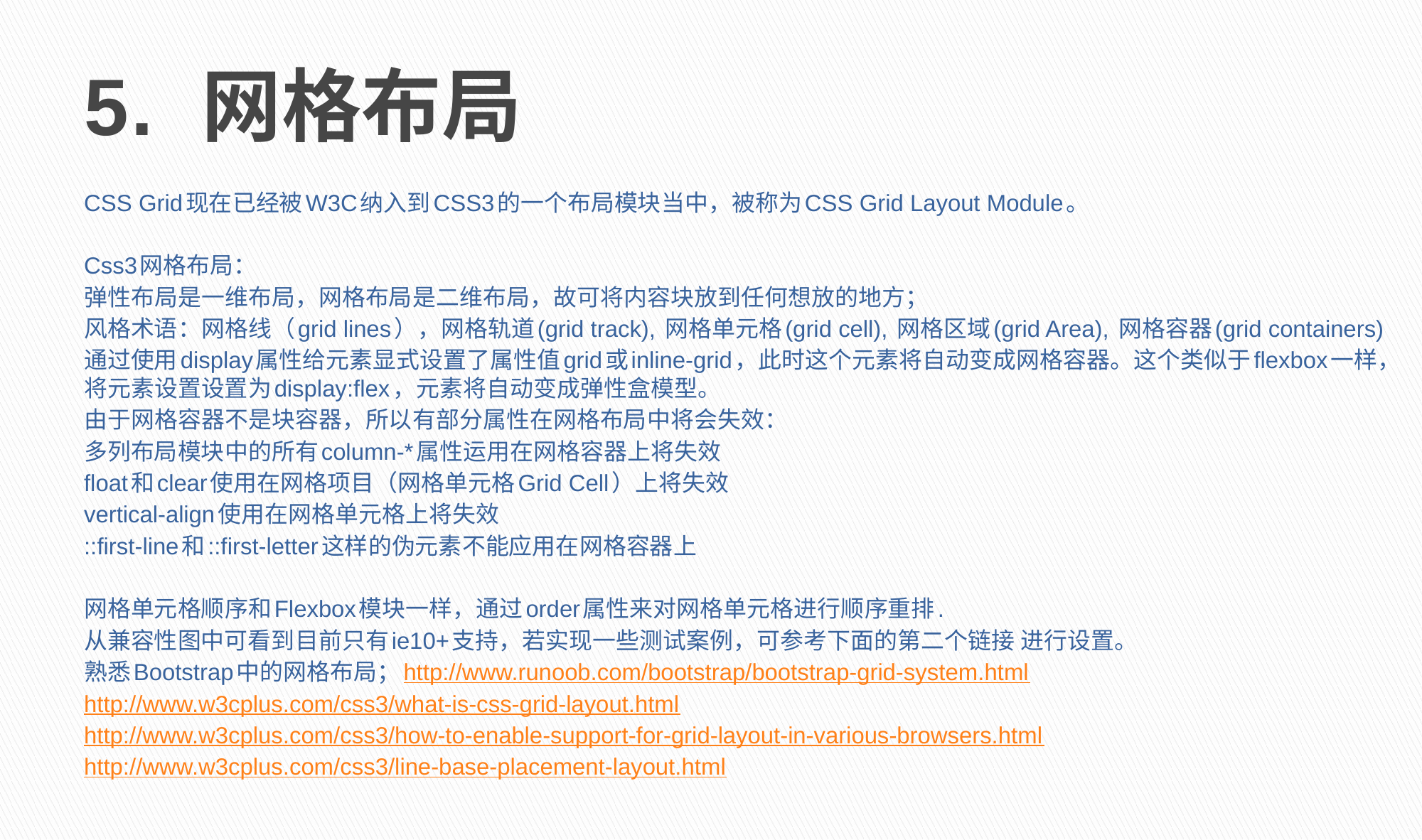

# 网格布局
CSS Grid现在已经被W3C纳入到CSS3的一个布局模块当中，被称为CSS Grid Layout Module。

Css3网格布局：
弹性布局是一维布局，网格布局是二维布局，故可将内容块放到任何想放的地方；
风格术语：网格线（grid lines），网格轨道(grid track), 网格单元格(grid cell), 网格区域(grid Area), 网格容器(grid containers)
通过使用display属性给元素显式设置了属性值grid或inline-grid，此时这个元素将自动变成网格容器。这个类似于flexbox一样，将元素设置设置为display:flex，元素将自动变成弹性盒模型。
由于网格容器不是块容器，所以有部分属性在网格布局中将会失效：
多列布局模块中的所有column-*属性运用在网格容器上将失效
float和clear使用在网格项目（网格单元格Grid Cell）上将失效
vertical-align使用在网格单元格上将失效
::first-line和::first-letter这样的伪元素不能应用在网格容器上

网格单元格顺序和Flexbox模块一样，通过order属性来对网格单元格进行顺序重排.
从兼容性图中可看到目前只有ie10+支持，若实现一些测试案例，可参考下面的第二个链接 进行设置。
熟悉Bootstrap中的网格布局；http://www.runoob.com/bootstrap/bootstrap-grid-system.html
http://www.w3cplus.com/css3/what-is-css-grid-layout.html
http://www.w3cplus.com/css3/how-to-enable-support-for-grid-layout-in-various-browsers.html
http://www.w3cplus.com/css3/line-base-placement-layout.html